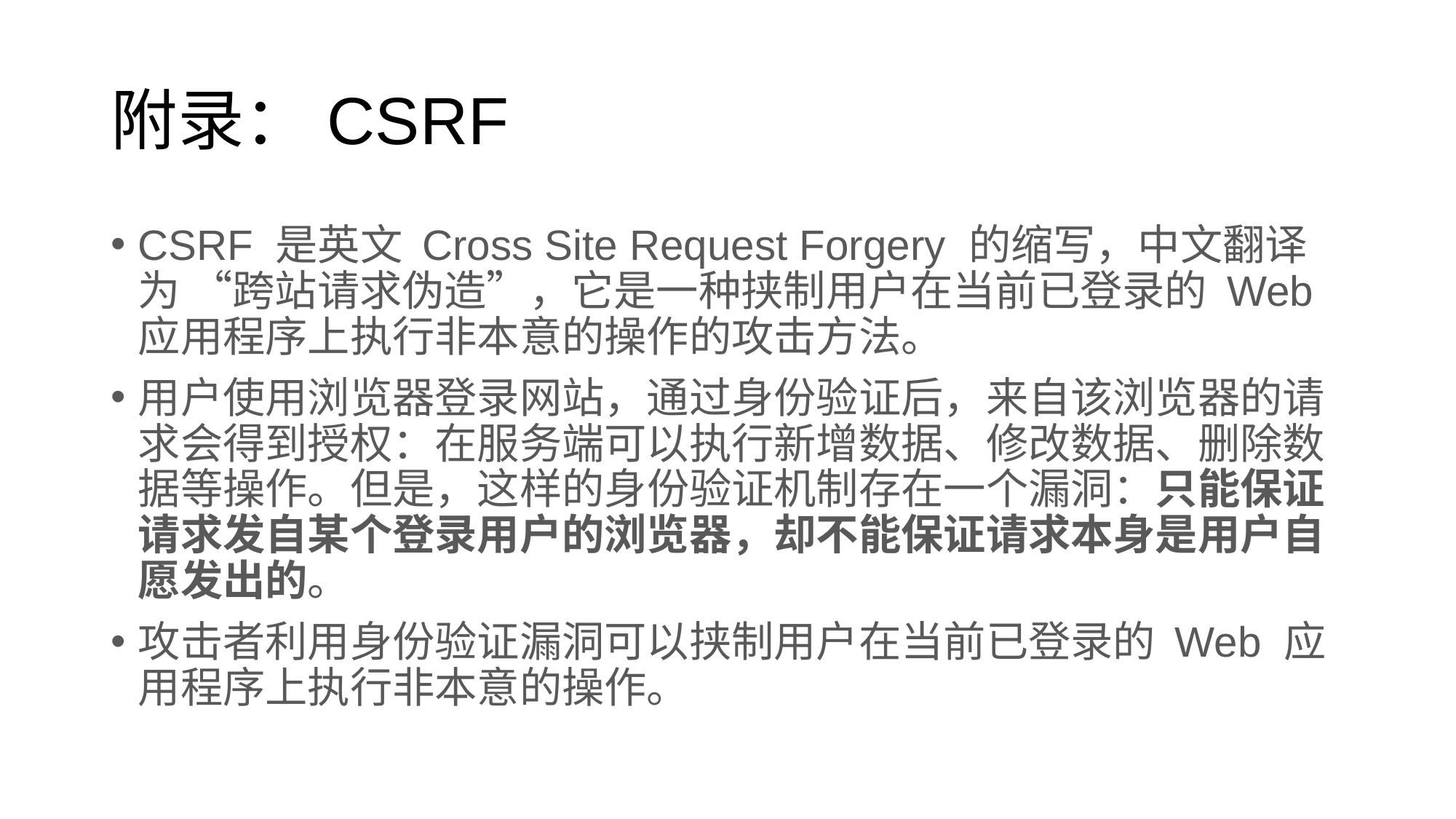

# 附录：CSRF
CSRF 是英文 Cross Site Request Forgery 的缩写，中文翻译为 “跨站请求伪造”，它是一种挟制用户在当前已登录的 Web 应用程序上执行非本意的操作的攻击方法。
用户使用浏览器登录网站，通过身份验证后，来自该浏览器的请求会得到授权：在服务端可以执行新增数据、修改数据、删除数据等操作。但是，这样的身份验证机制存在一个漏洞：只能保证请求发自某个登录用户的浏览器，却不能保证请求本身是用户自愿发出的。
攻击者利用身份验证漏洞可以挟制用户在当前已登录的 Web 应用程序上执行非本意的操作。